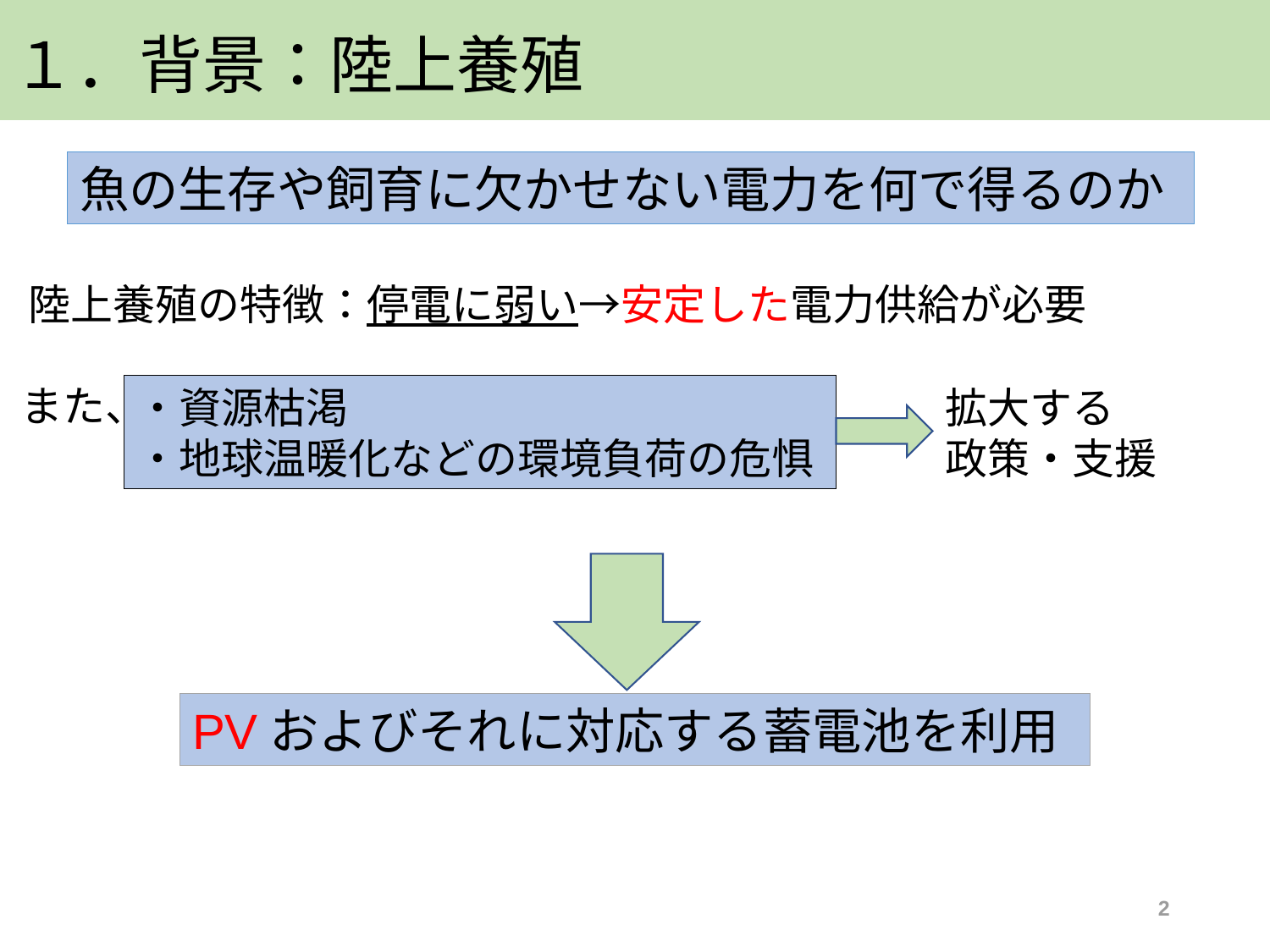

１．背景：陸上養殖

魚の生存や飼育に欠かせない電力を何で得るのか
陸上養殖の特徴：停電に弱い→安定した電力供給が必要
また、
・資源枯渇
・地球温暖化などの環境負荷の危惧
拡大する
政策・支援

PVおよびそれに対応する蓄電池を利用
2